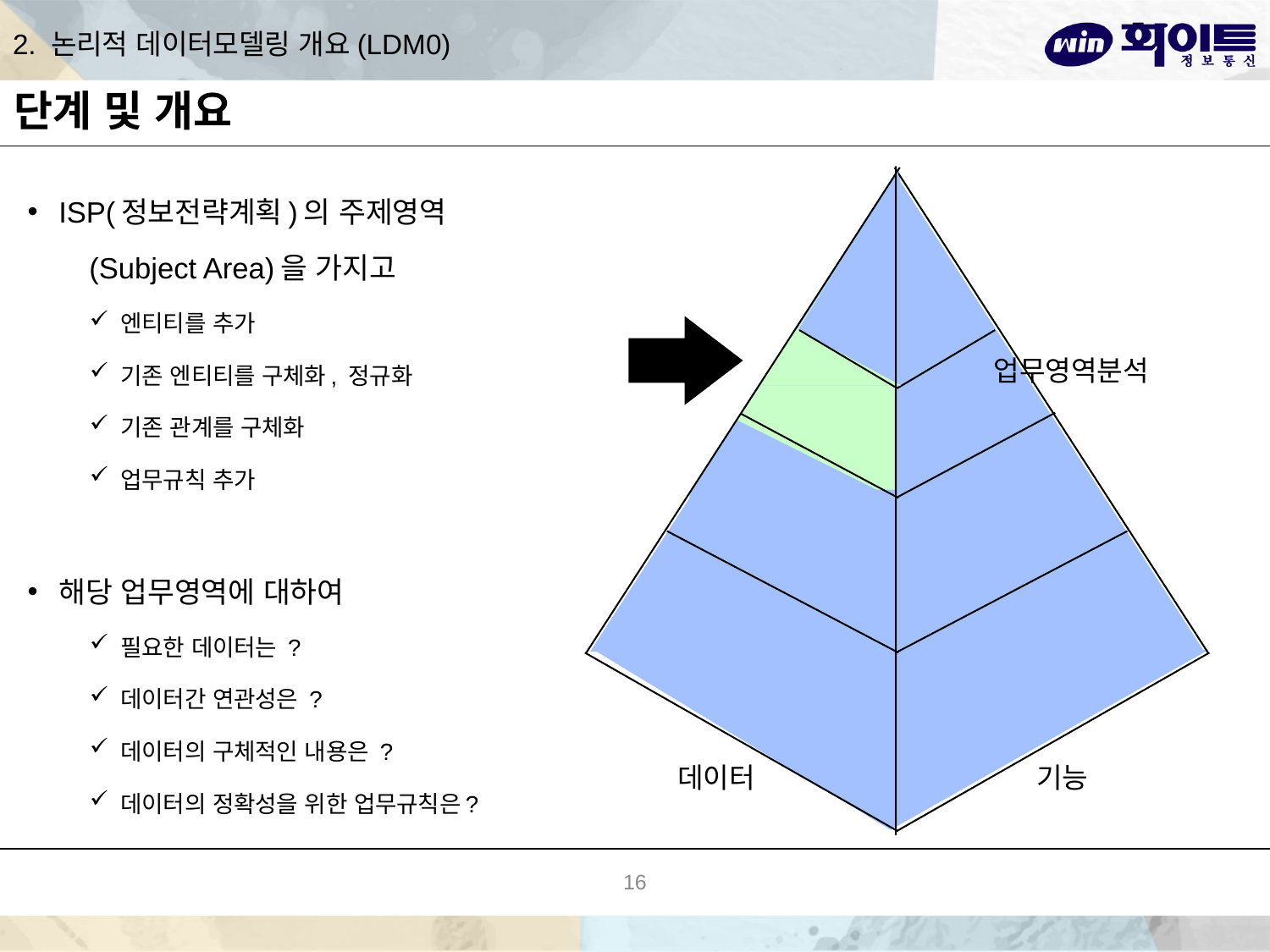

# 2. 논리적 데이터모델링 개요(LDM0)
단계 및 개요
ISP(정보전략계획)의 주제영역
   (Subject Area)을 가지고
엔티티를 추가
기존 엔티티를 구체화, 정규화
기존 관계를 구체화
업무규칙 추가
해당 업무영역에 대하여
필요한 데이터는 ?
데이터간 연관성은 ?
데이터의 구체적인 내용은 ?
데이터의 정확성을 위한 업무규칙은?

업무영역분석

데이터
기능
16